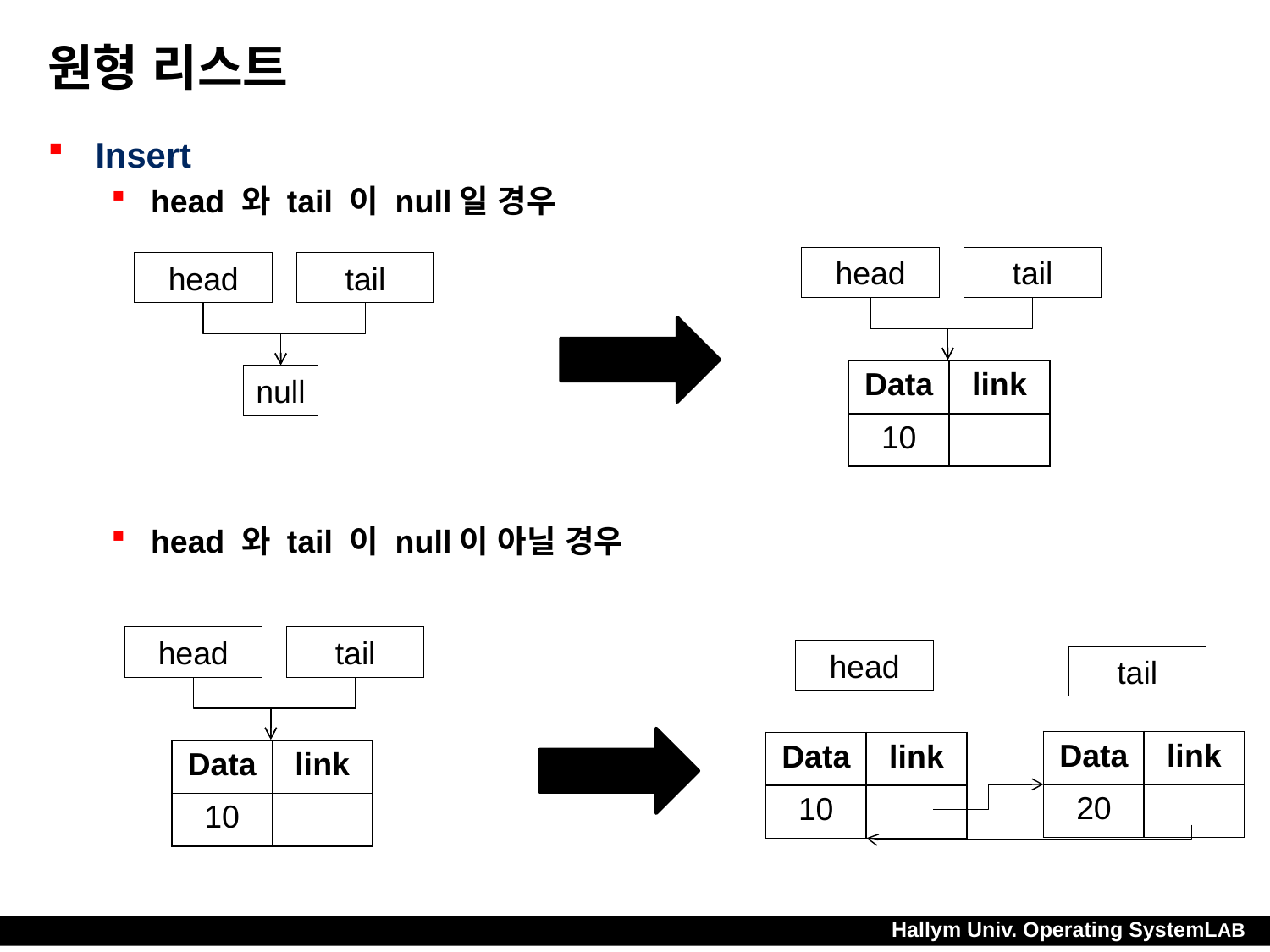

# 원형 리스트
Insert
head 와 tail 이 null일 경우

head 와 tail 이 null이 아닐 경우

head
tail
head
tail

| Data | link |
| --- | --- |
| 10 |  |
null
head
tail
head
tail

| Data | link |
| --- | --- |
| 20 |  |
| Data | link |
| --- | --- |
| 10 |  |
| Data | link |
| --- | --- |
| 10 |  |